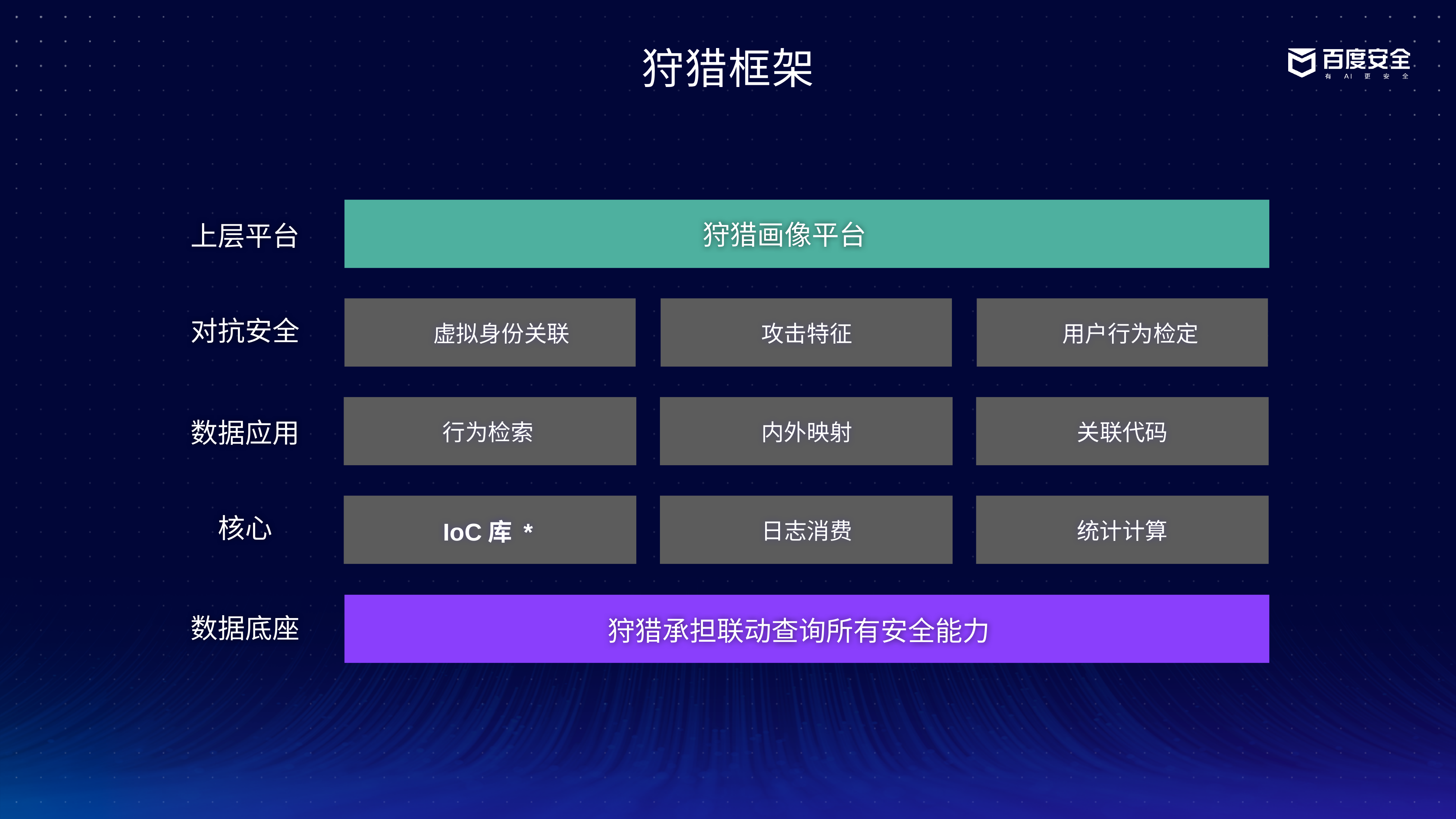

狩猎框架

狩猎画像平台
上层平台

Z
对抗安全
虚拟身份关联
攻击特征
用户行为检定

行为检索
内外映射
关联代码
数据应用

核心
IoC库 *
日志消费
统计计算

狩猎承担联动查询所有安全能力
数据底座